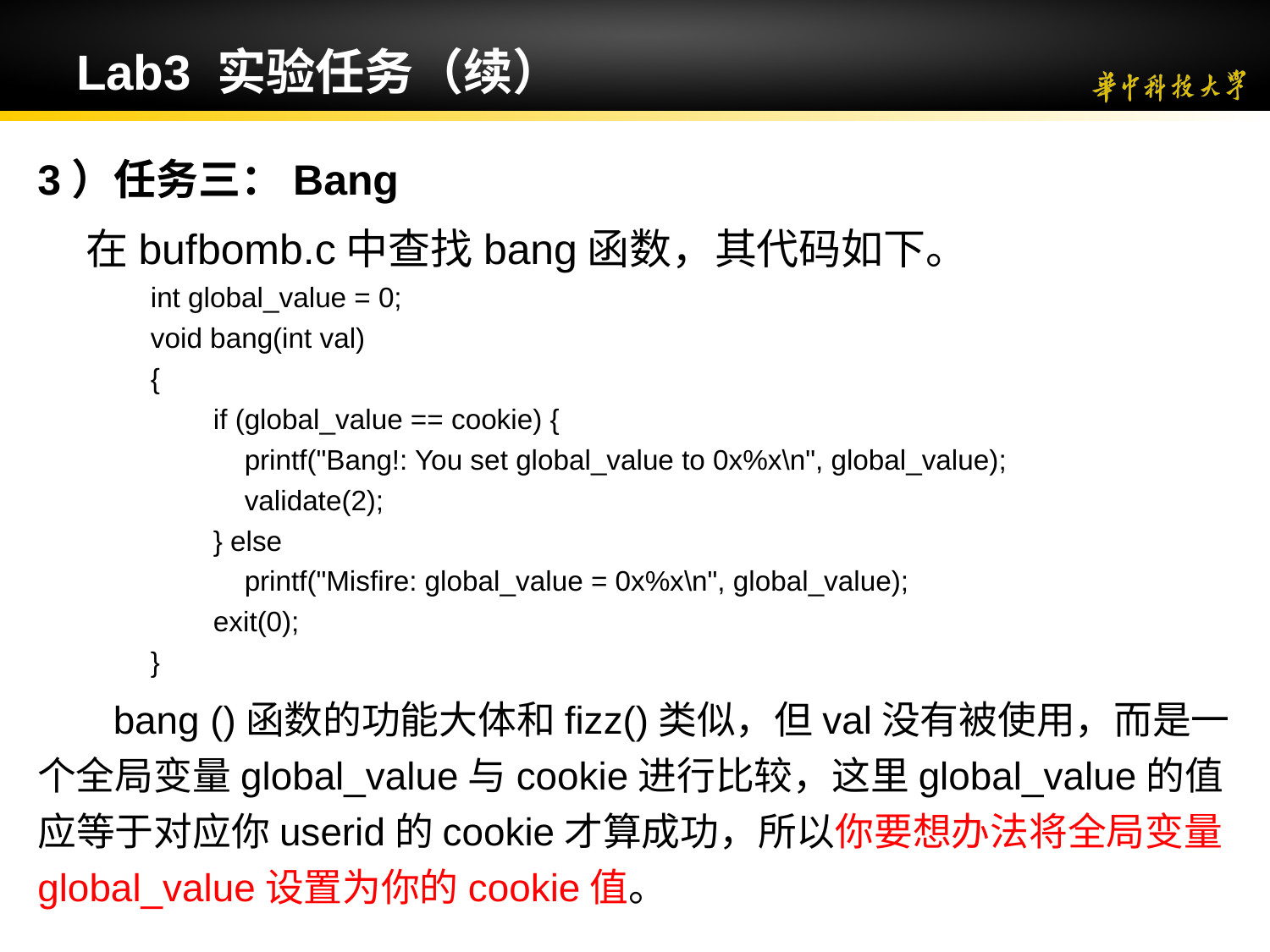

# Lab3 实验任务（续）
3）任务三：Bang
    在bufbomb.c中查找bang函数，其代码如下。
int global_value = 0;
void bang(int val)
{
        if (global_value == cookie) {
            printf("Bang!: You set global_value to 0x%x\n", global_value);
            validate(2);
        } else
            printf("Misfire: global_value = 0x%x\n", global_value);
        exit(0);
}
       bang ()函数的功能大体和fizz()类似，但val没有被使用，而是一个全局变量global_value与cookie进行比较，这里global_value的值应等于对应你userid的cookie才算成功，所以你要想办法将全局变量global_value设置为你的cookie值。